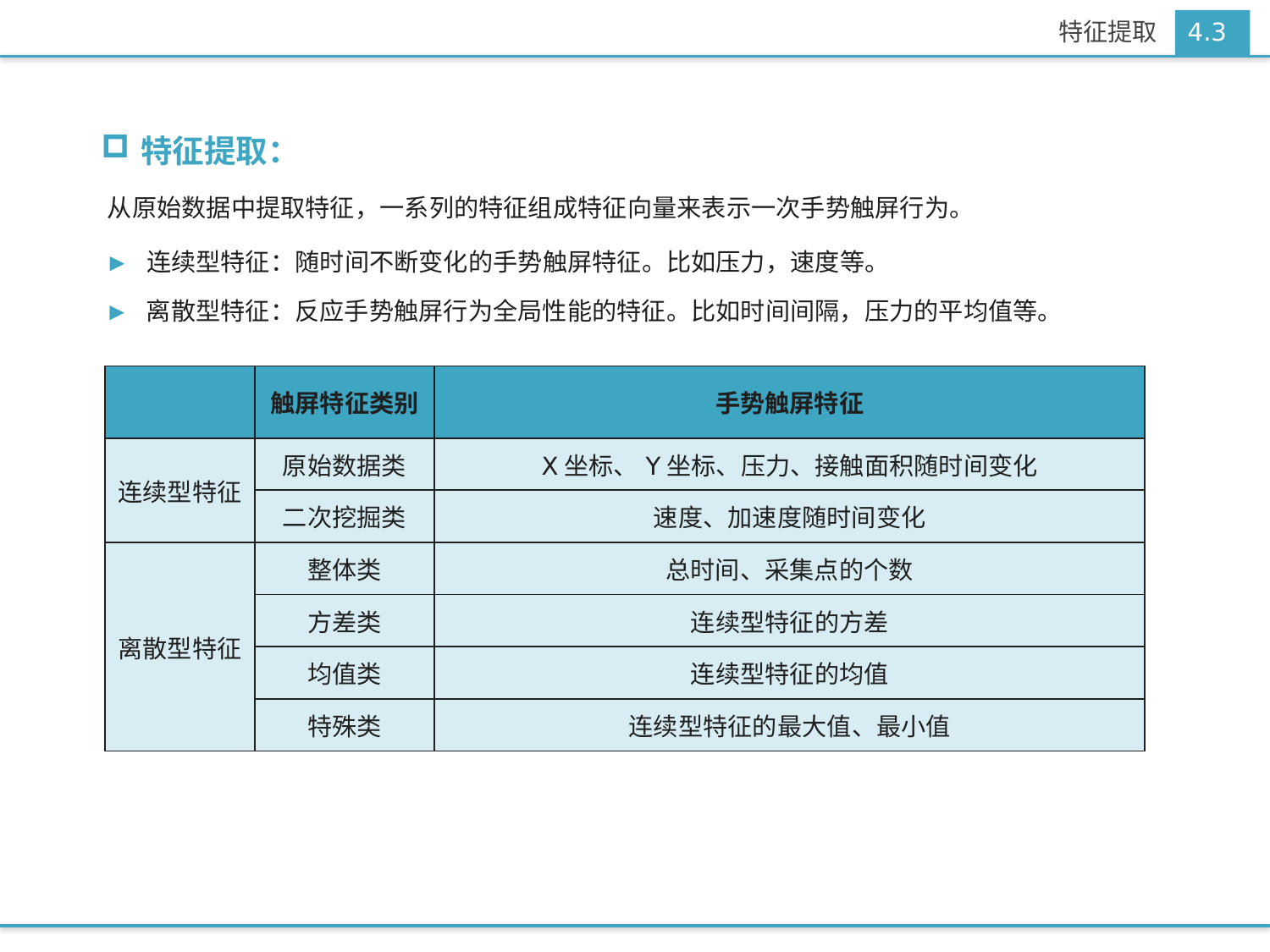

4.3
特征提取
特征提取：
从原始数据中提取特征，一系列的特征组成特征向量来表示一次手势触屏行为。
►  连续型特征：随时间不断变化的手势触屏特征。比如压力，速度等。
►  离散型特征：反应手势触屏行为全局性能的特征。比如时间间隔，压力的平均值等。

|  | 触屏特征类别 | 手势触屏特征 |
| --- | --- | --- |
| 连续型特征 | 原始数据类 | X坐标、Y坐标、压力、接触面积随时间变化 |
|  | 二次挖掘类 | 速度、加速度随时间变化 |
| 离散型特征 | 整体类 | 总时间、采集点的个数 |
|  | 方差类 | 连续型特征的方差 |
|  | 均值类 | 连续型特征的均值 |
|  | 特殊类 | 连续型特征的最大值、最小值 |